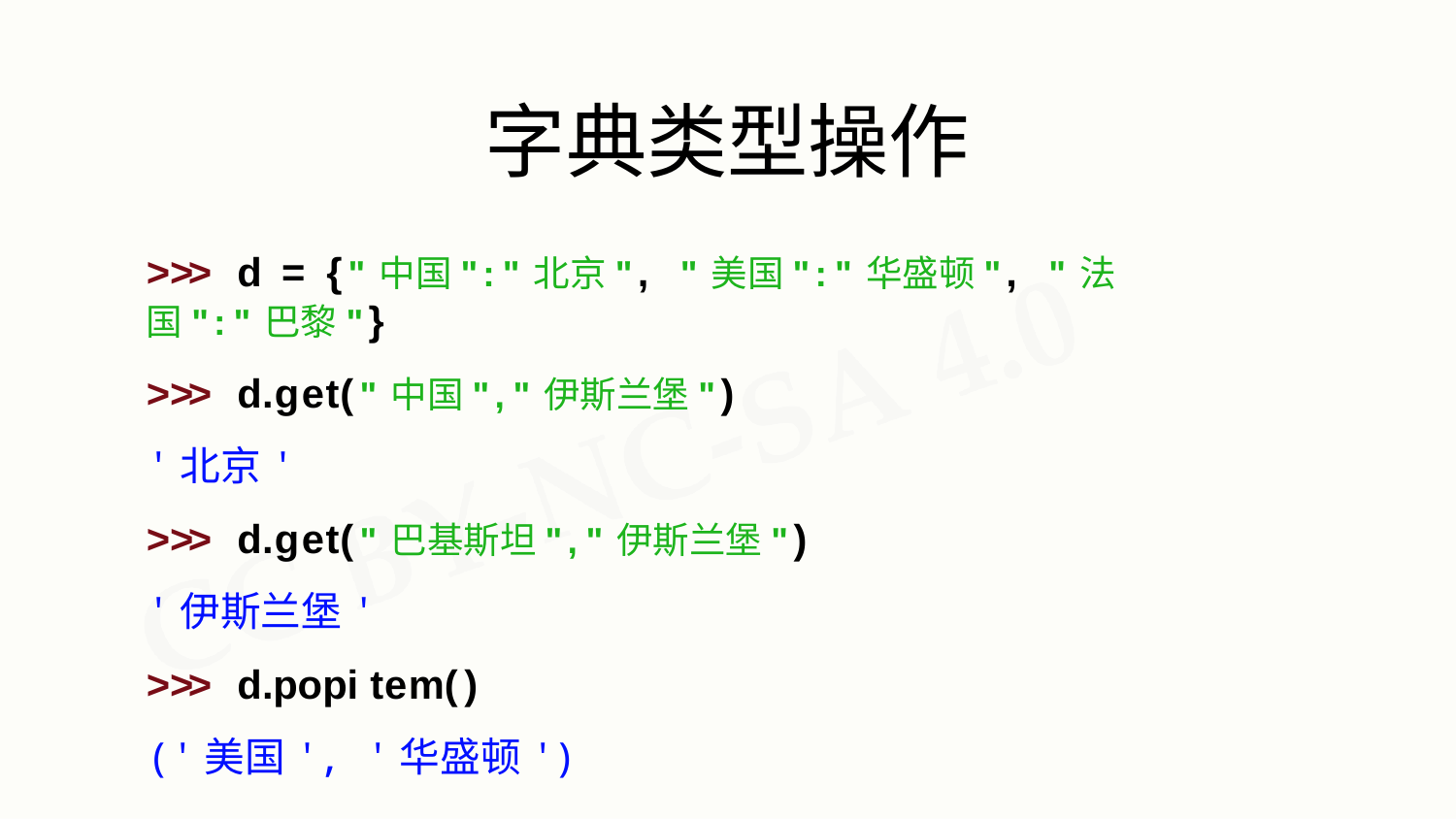

# 字典类型操作
>>>	d	=	{"中国":"北京",  "美国":"华盛顿",  "法国":"巴黎"}
>>>	d.get("中国","伊斯兰堡")
'北京'
>>>	d.get("巴基斯坦","伊斯兰堡")
'伊斯兰堡'
>>>	d.popitem()
('美国', '华盛顿')